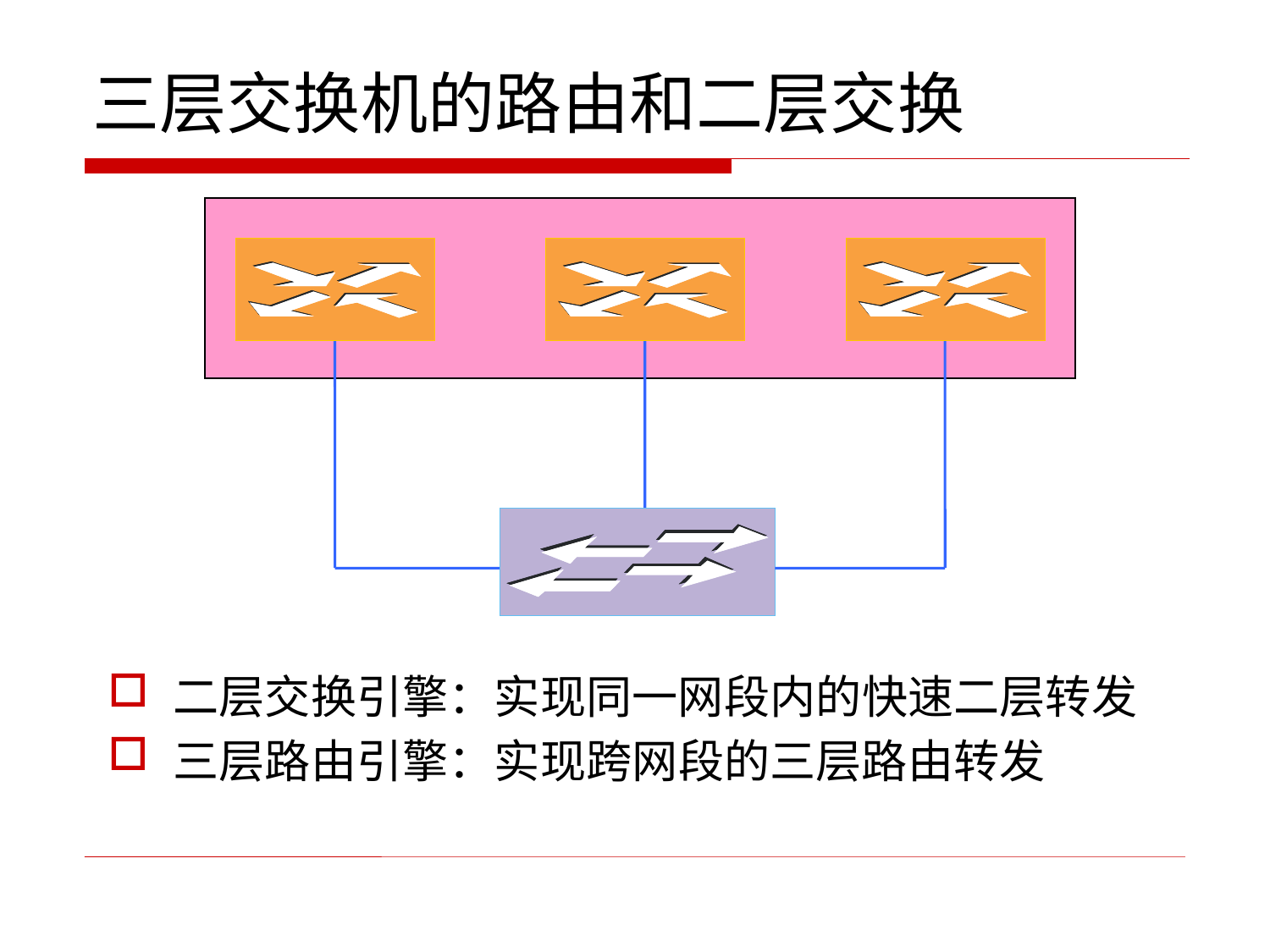

# 三层交换机的路由和二层交换

二层交换引擎：实现同一网段内的快速二层转发
三层路由引擎：实现跨网段的三层路由转发